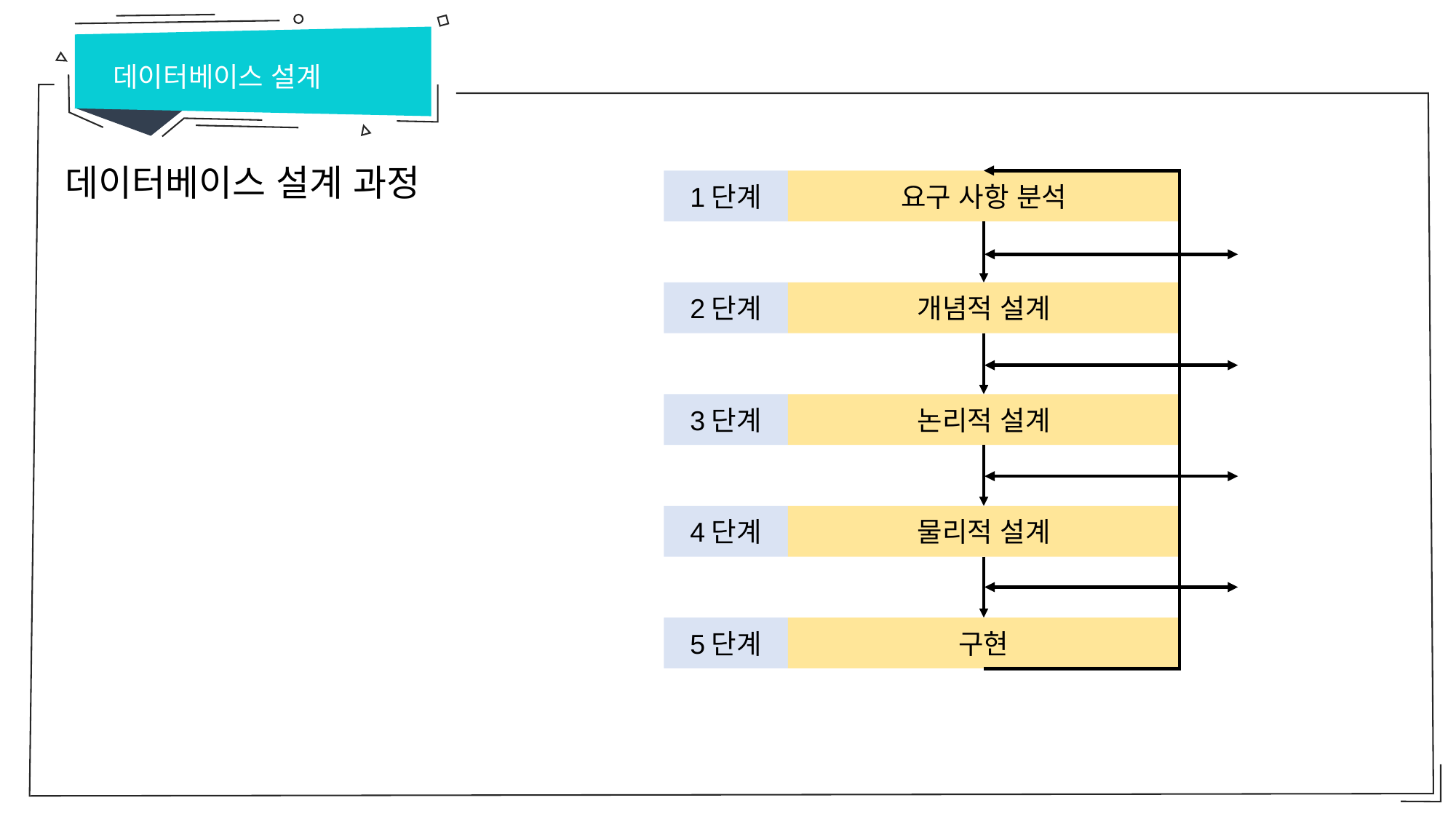

데이터베이스 설계
데이터베이스 설계 과정

요구 사항 분석
1단계
개념적 설계
2단계
논리적 설계
3단계
물리적 설계
4단계
구현
5단계